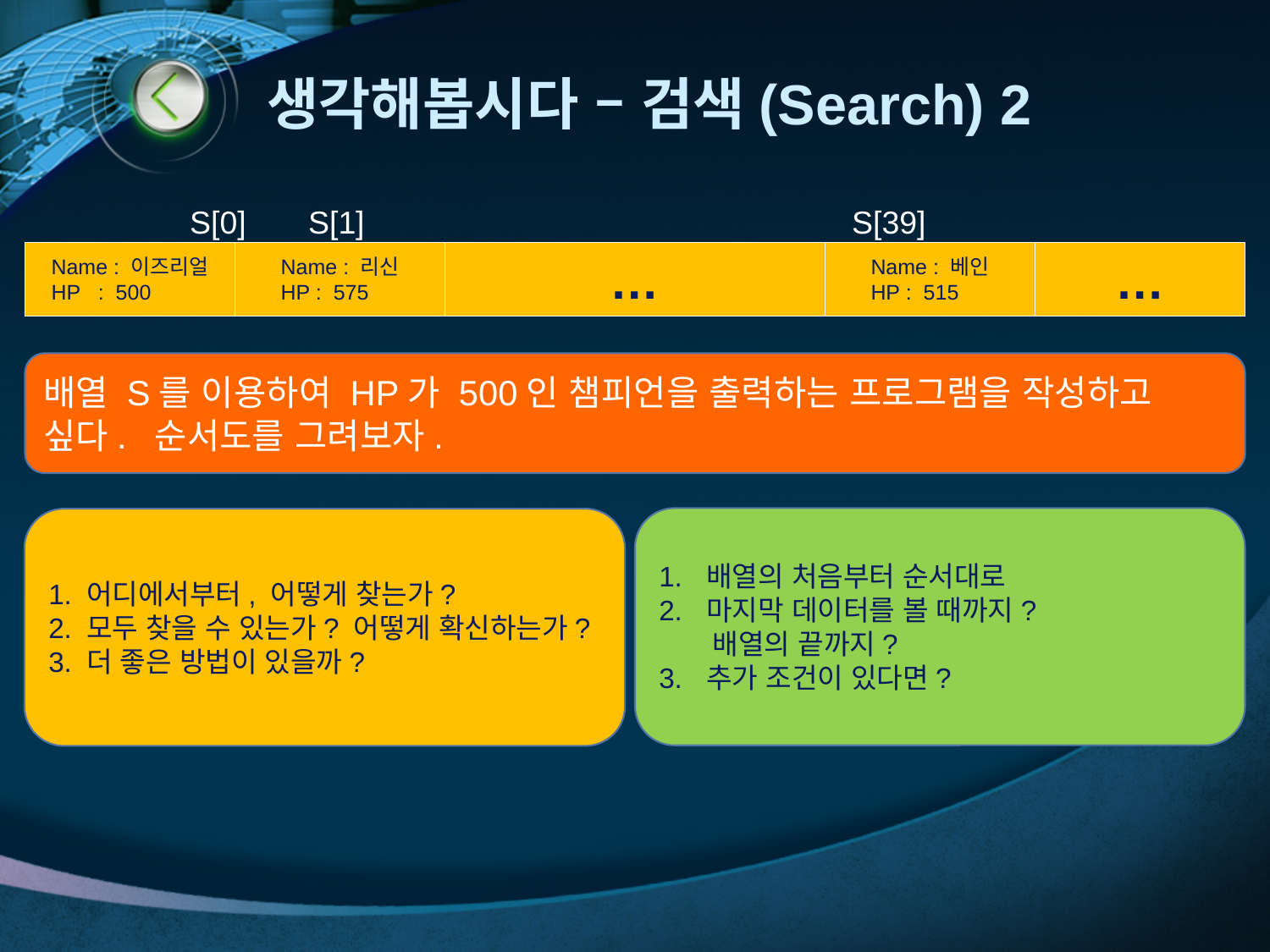

# 생각해봅시다 – 검색(Search) 2
S[0]       S[1]                                                       S[39]
Name : 이즈리얼
HP   :  500
Name : 리신
HP :  575
…
Name : 베인
HP :  515
…
배열 S를 이용하여 HP가 500인 챔피언을 출력하는 프로그램을 작성하고 싶다.  순서도를 그려보자.
배열의 처음부터 순서대로
마지막 데이터를 볼 때까지?
      배열의 끝까지?
추가 조건이 있다면?
1. 어디에서부터, 어떻게 찾는가?
2. 모두 찾을 수 있는가? 어떻게 확신하는가?
3. 더 좋은 방법이 있을까?